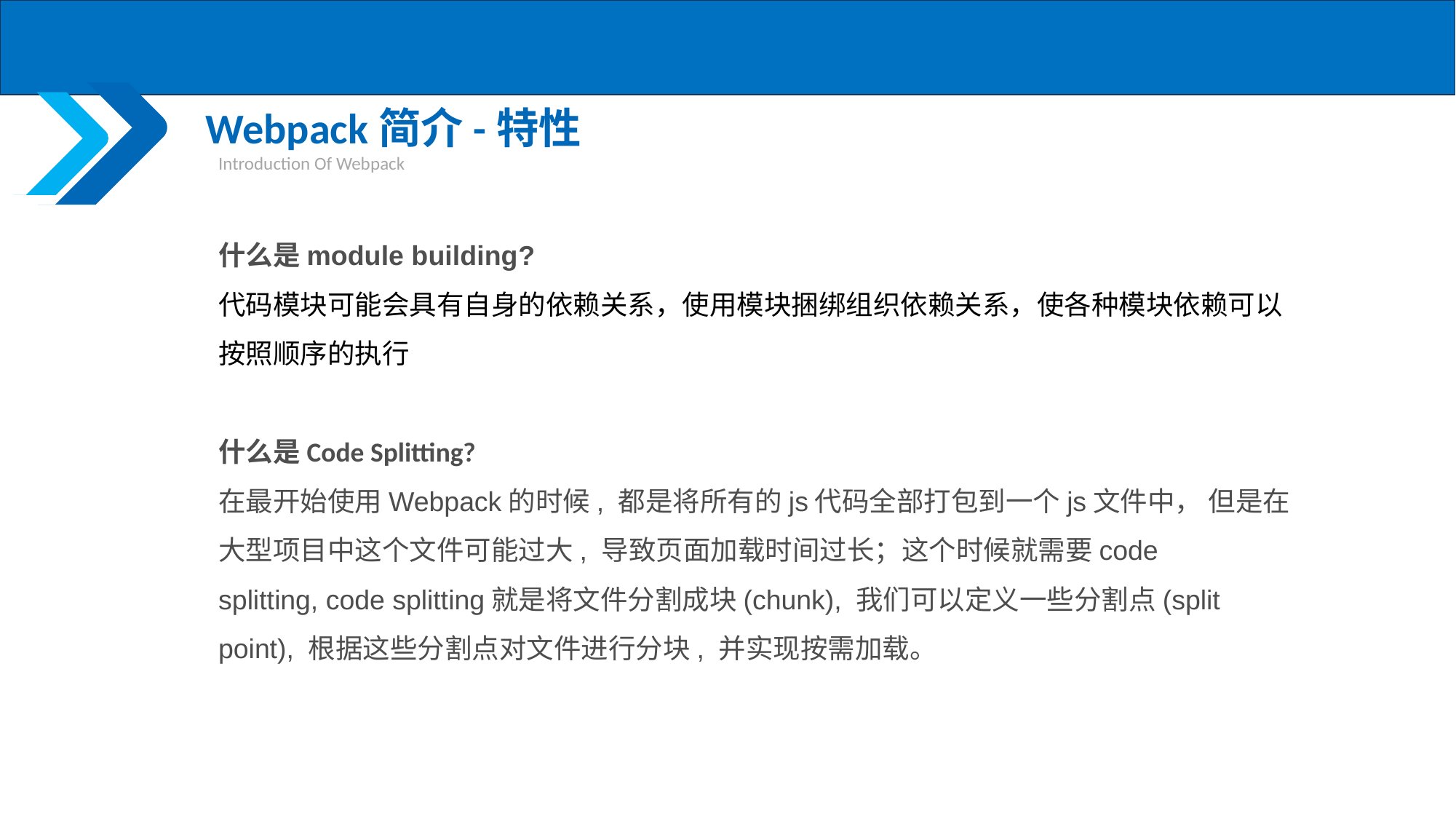

Webpack简介-特性
Introduction Of Webpack

什么是module building?
代码模块可能会具有自身的依赖关系，使用模块捆绑组织依赖关系，使各种模块依赖可以按照顺序的执行

什么是Code Splitting?
在最开始使用Webpack的时候, 都是将所有的js代码全部打包到一个js文件中， 但是在大型项目中这个文件可能过大, 导致页面加载时间过长；这个时候就需要code splitting, code splitting就是将文件分割成块(chunk), 我们可以定义一些分割点(split point), 根据这些分割点对文件进行分块, 并实现按需加载。